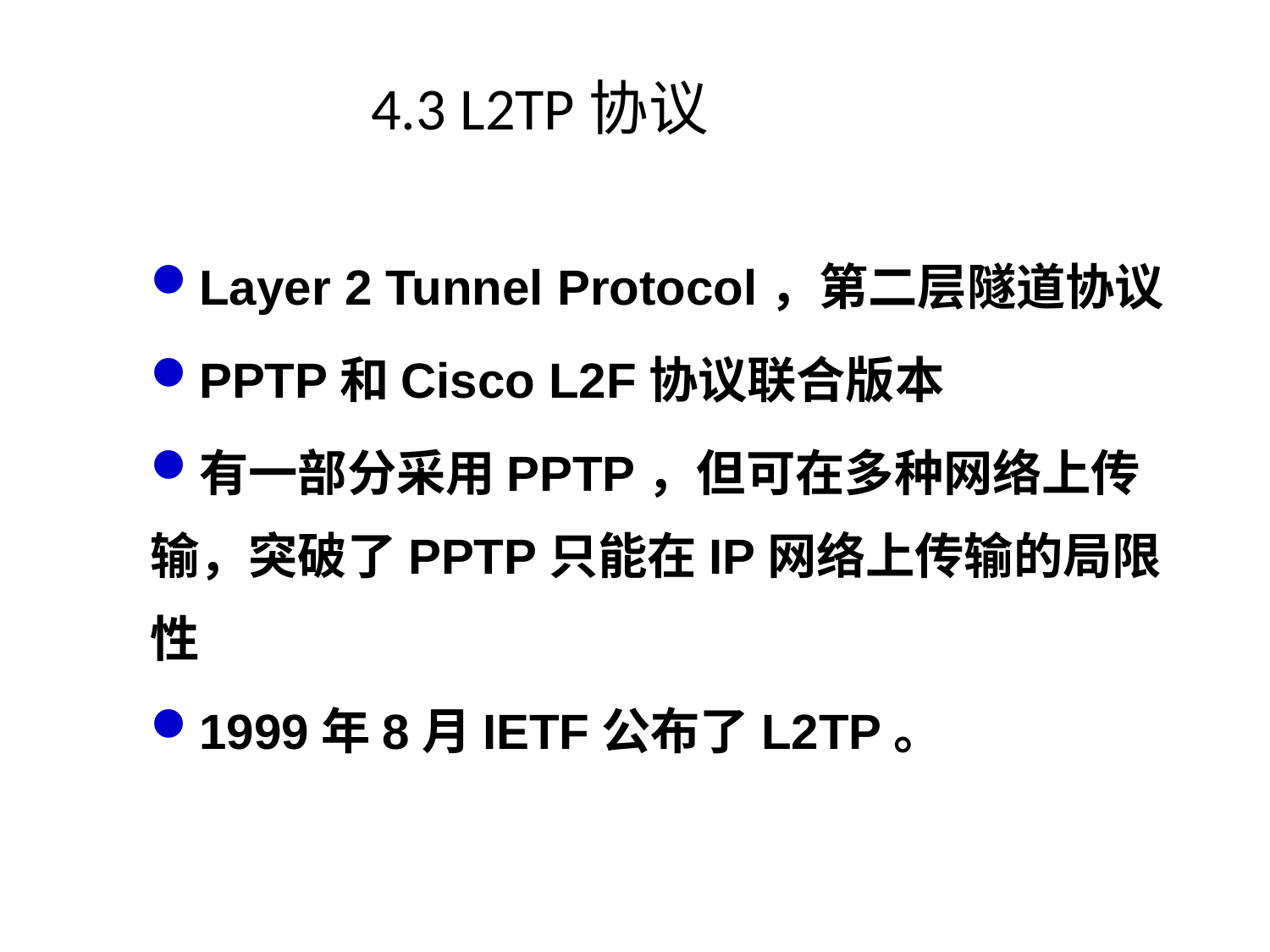

# 4.3 L2TP协议
Layer 2 Tunnel Protocol，第二层隧道协议
PPTP和Cisco L2F协议联合版本
有一部分采用PPTP，但可在多种网络上传输，突破了PPTP只能在IP网络上传输的局限性
1999年8月IETF公布了L2TP。